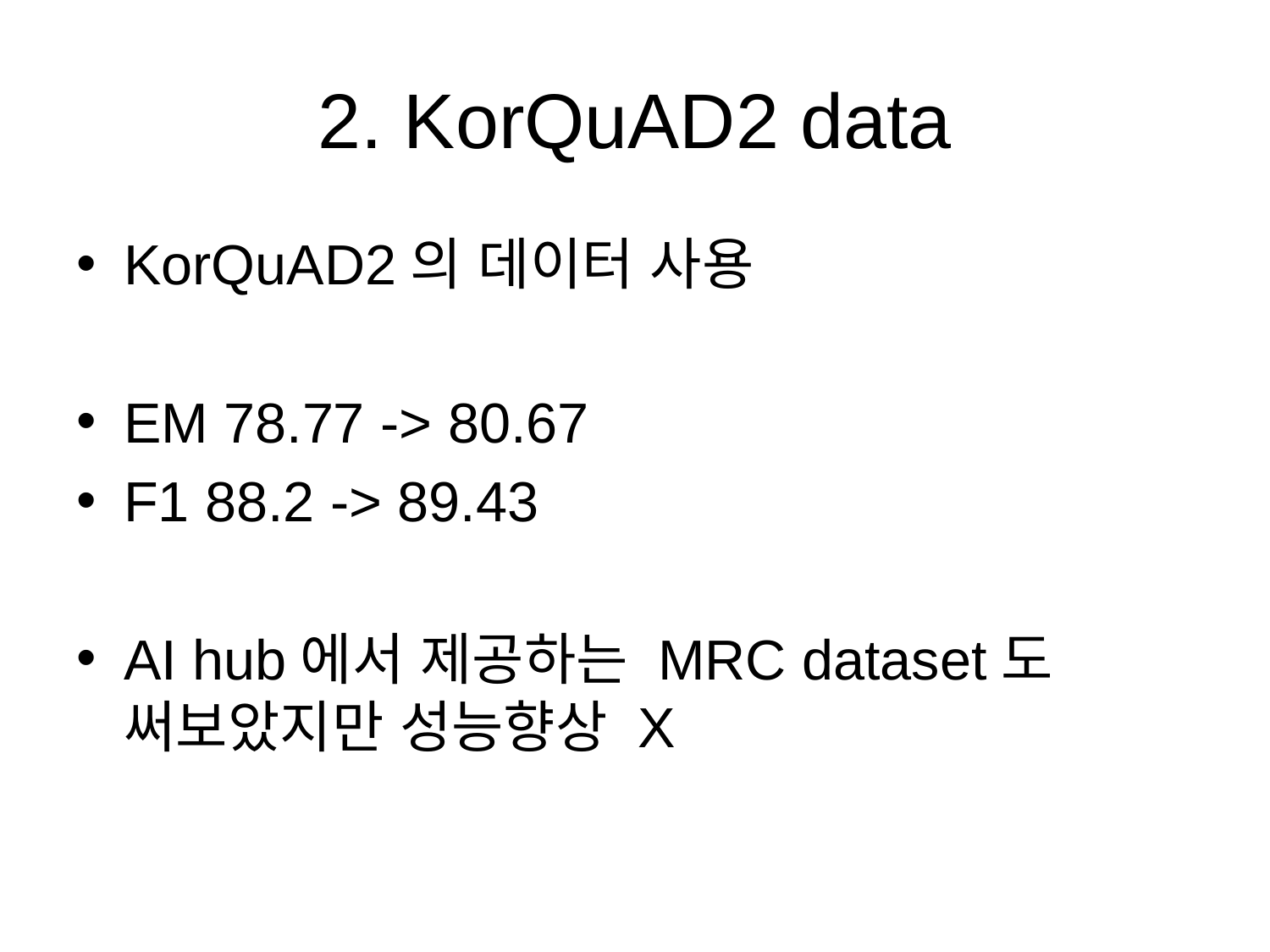

# 2. KorQuAD2 data
KorQuAD2의 데이터 사용

EM 78.77 -> 80.67
F1 88.2 -> 89.43

AI hub에서 제공하는 MRC dataset도 써보았지만 성능향상 X